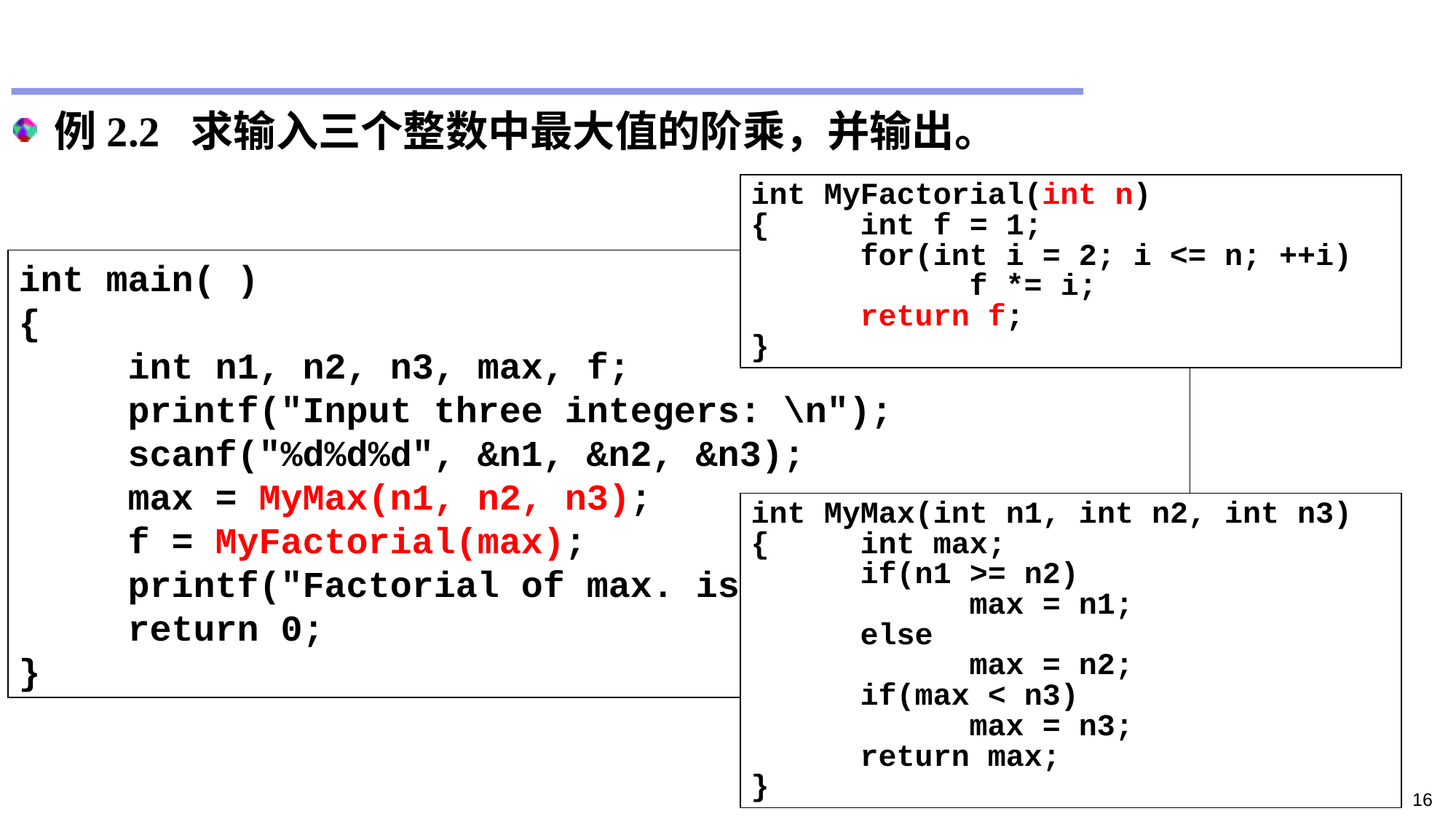

#
例2.2  求输入三个整数中最大值的阶乘，并输出。

int MyFactorial(int n)
{	int f = 1;
	for(int i = 2; i <= n; ++i)		f *= i;
	return f;
}
int main( )
{
	int n1, n2, n3, max, f;
	printf("Input three integers: \n");
	scanf("%d%d%d", &n1, &n2, &n3);
	max = MyMax(n1, n2, n3);
	f = MyFactorial(max);
	printf("Factorial of max. is: %d \n", f);
	return 0;
}
int MyMax(int n1, int n2, int n3)
{	int max;
	if(n1 >= n2)
		max = n1;
	else
		max = n2;
	if(max < n3)
		max = n3;
	return max;
}
16